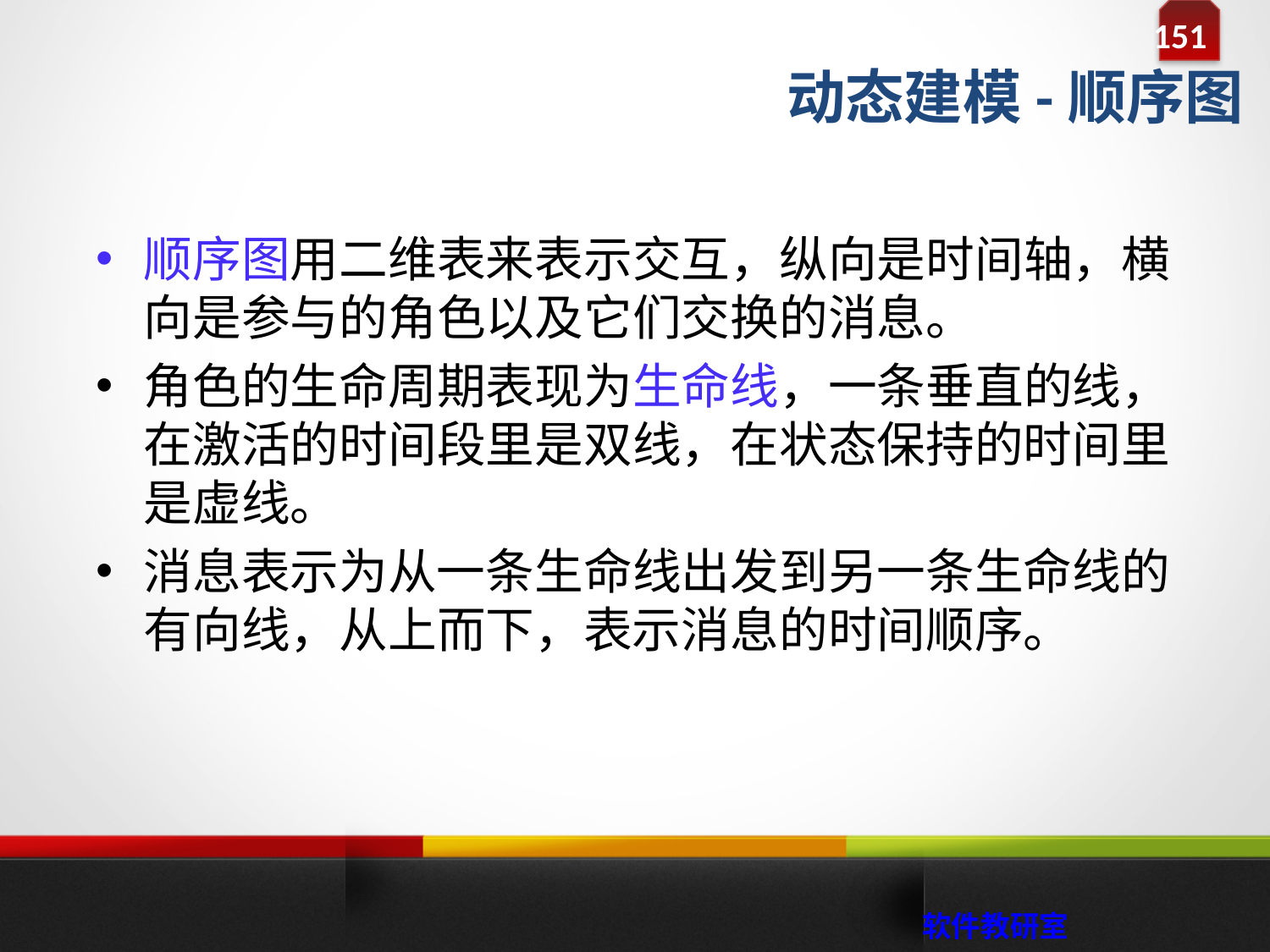

动态建模-顺序图
顺序图用二维表来表示交互，纵向是时间轴，横向是参与的角色以及它们交换的消息。
角色的生命周期表现为生命线，一条垂直的线，在激活的时间段里是双线，在状态保持的时间里是虚线。
消息表示为从一条生命线出发到另一条生命线的有向线，从上而下，表示消息的时间顺序。
                                     软件教研室